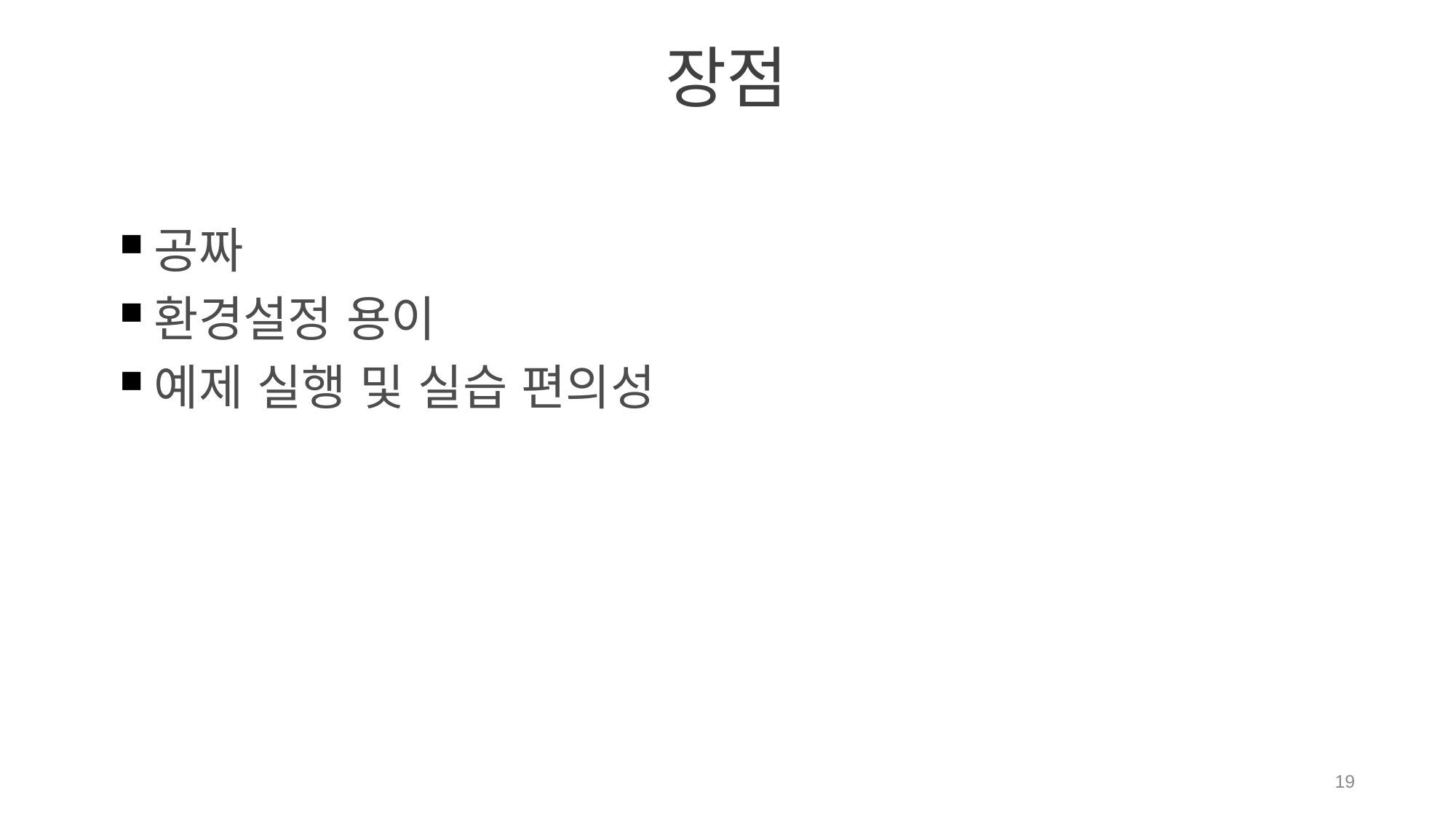

# 장점
공짜
환경설정 용이
예제 실행 및 실습 편의성
19